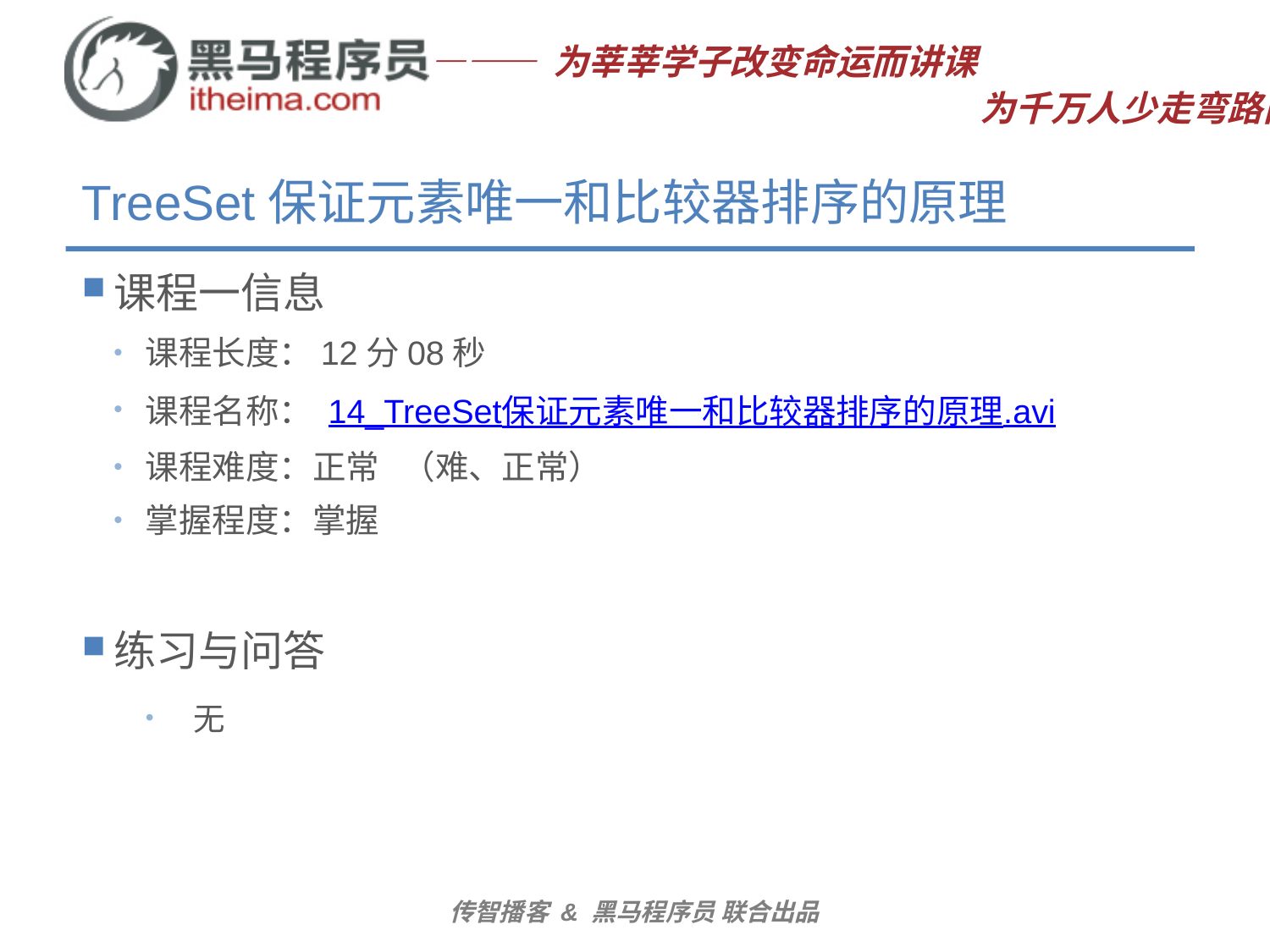

# TreeSet保证元素唯一和比较器排序的原理
课程一信息
课程长度：12分08秒
课程名称： 14_TreeSet保证元素唯一和比较器排序的原理.avi
课程难度：正常   （难、正常）
掌握程度：掌握

练习与问答
无